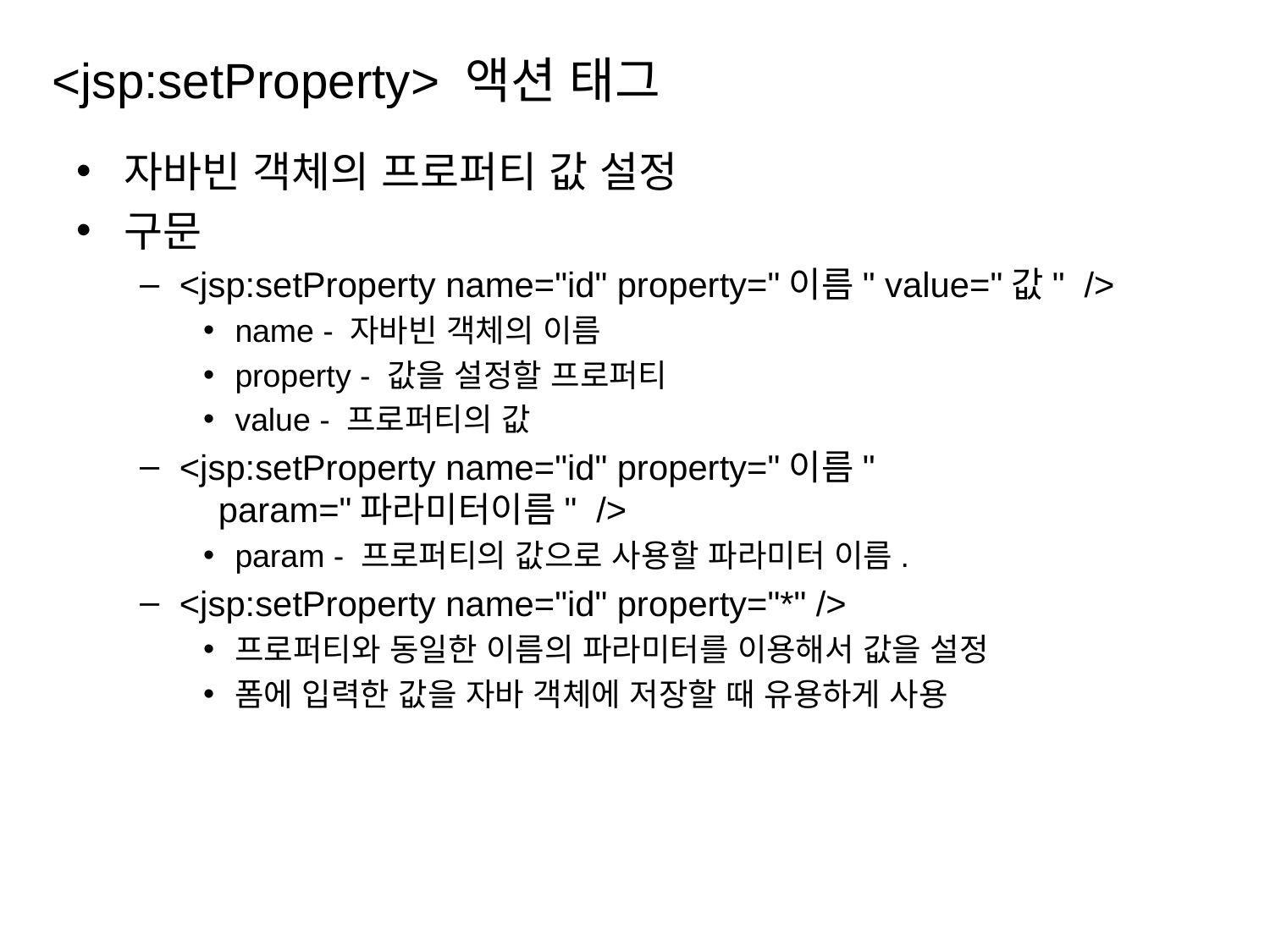

# <jsp:setProperty> 액션 태그
자바빈 객체의 프로퍼티 값 설정
구문
<jsp:setProperty name="id" property="이름" value="값"  />
name - 자바빈 객체의 이름
property - 값을 설정할 프로퍼티
value - 프로퍼티의 값
<jsp:setProperty name="id" property="이름"
    param="파라미터이름"  />
param - 프로퍼티의 값으로 사용할 파라미터 이름.
<jsp:setProperty name="id" property="*" />
프로퍼티와 동일한 이름의 파라미터를 이용해서 값을 설정
폼에 입력한 값을 자바 객체에 저장할 때 유용하게 사용